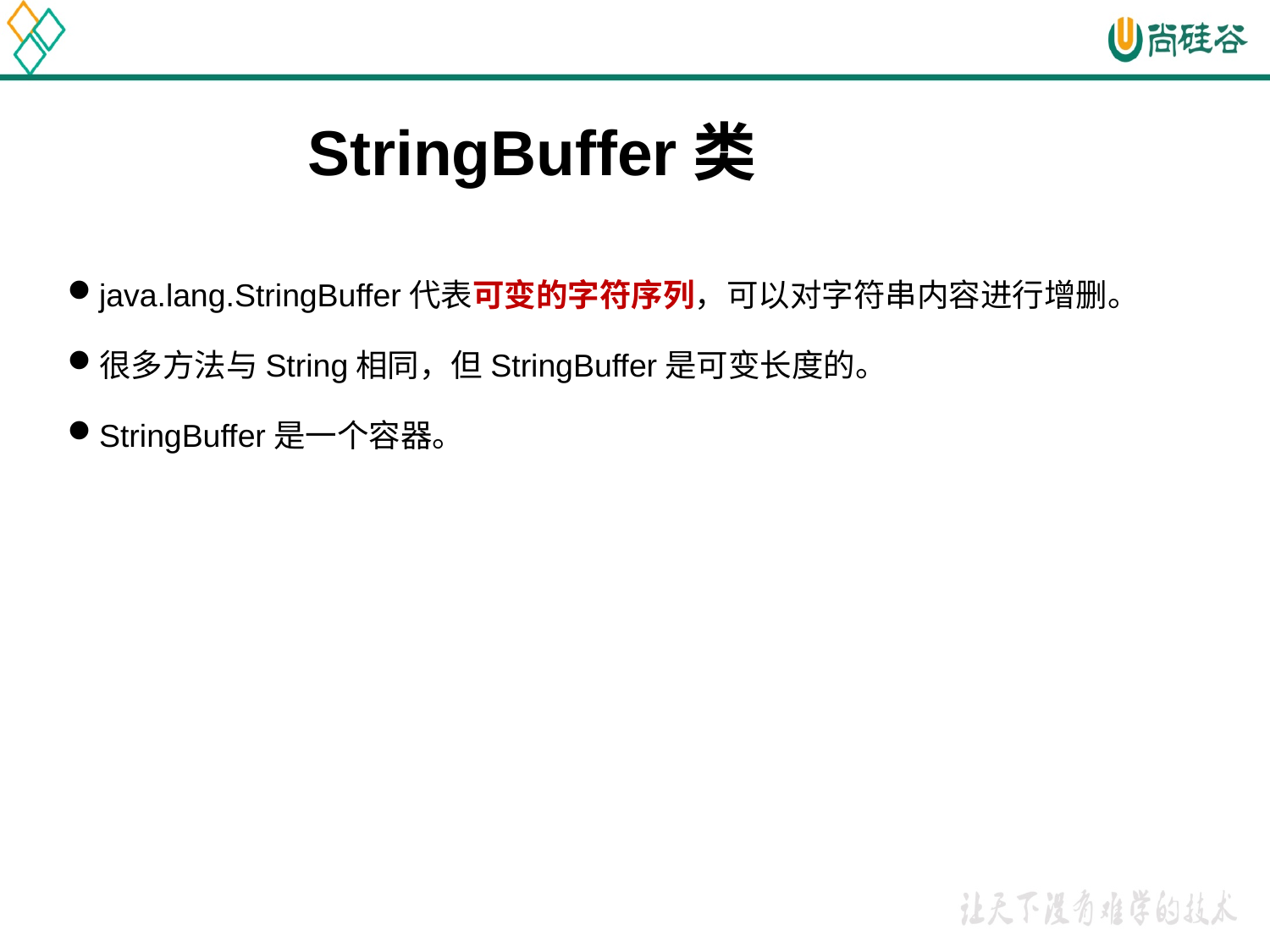

# StringBuffer类
java.lang.StringBuffer代表可变的字符序列，可以对字符串内容进行增删。
很多方法与String相同，但StringBuffer是可变长度的。
StringBuffer是一个容器。